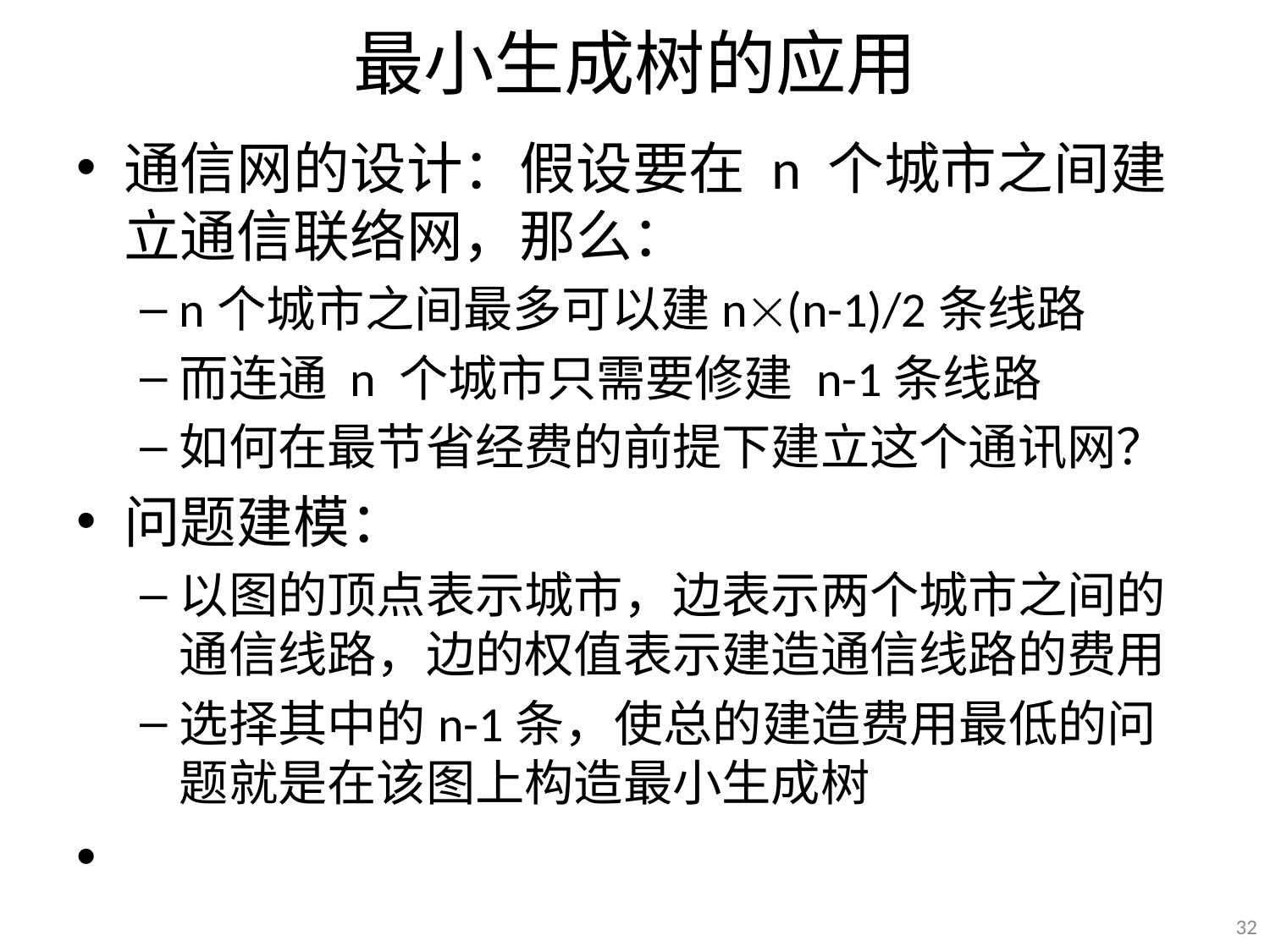

# 最小生成树的应用
通信网的设计：假设要在 n 个城市之间建立通信联络网，那么：
n个城市之间最多可以建n×(n-1)/2条线路
而连通 n 个城市只需要修建 n-1条线路
如何在最节省经费的前提下建立这个通讯网？
问题建模：
以图的顶点表示城市，边表示两个城市之间的通信线路，边的权值表示建造通信线路的费用
选择其中的n-1条，使总的建造费用最低的问题就是在该图上构造最小生成树

32